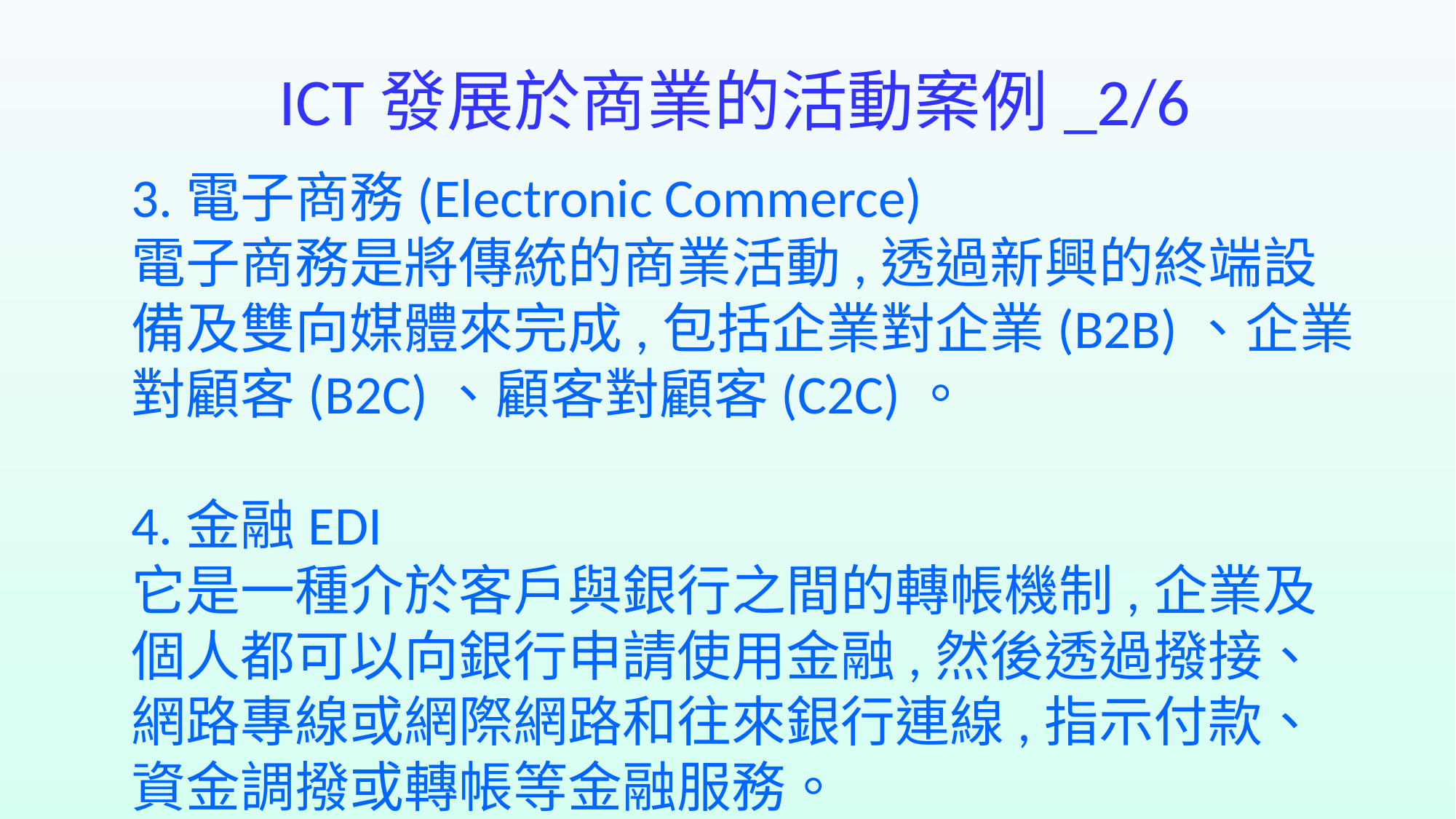

# ICT發展於商業的活動案例_2/6
3.電子商務(Electronic Commerce)
電子商務是將傳統的商業活動,透過新興的終端設備及雙向媒體來完成,包括企業對企業(B2B)、企業對顧客(B2C)、顧客對顧客(C2C)。

4.金融EDI
它是一種介於客戶與銀行之間的轉帳機制,企業及個人都可以向銀行申請使用金融,然後透過撥接、網路專線或網際網路和往來銀行連線,指示付款、資金調撥或轉帳等金融服務。